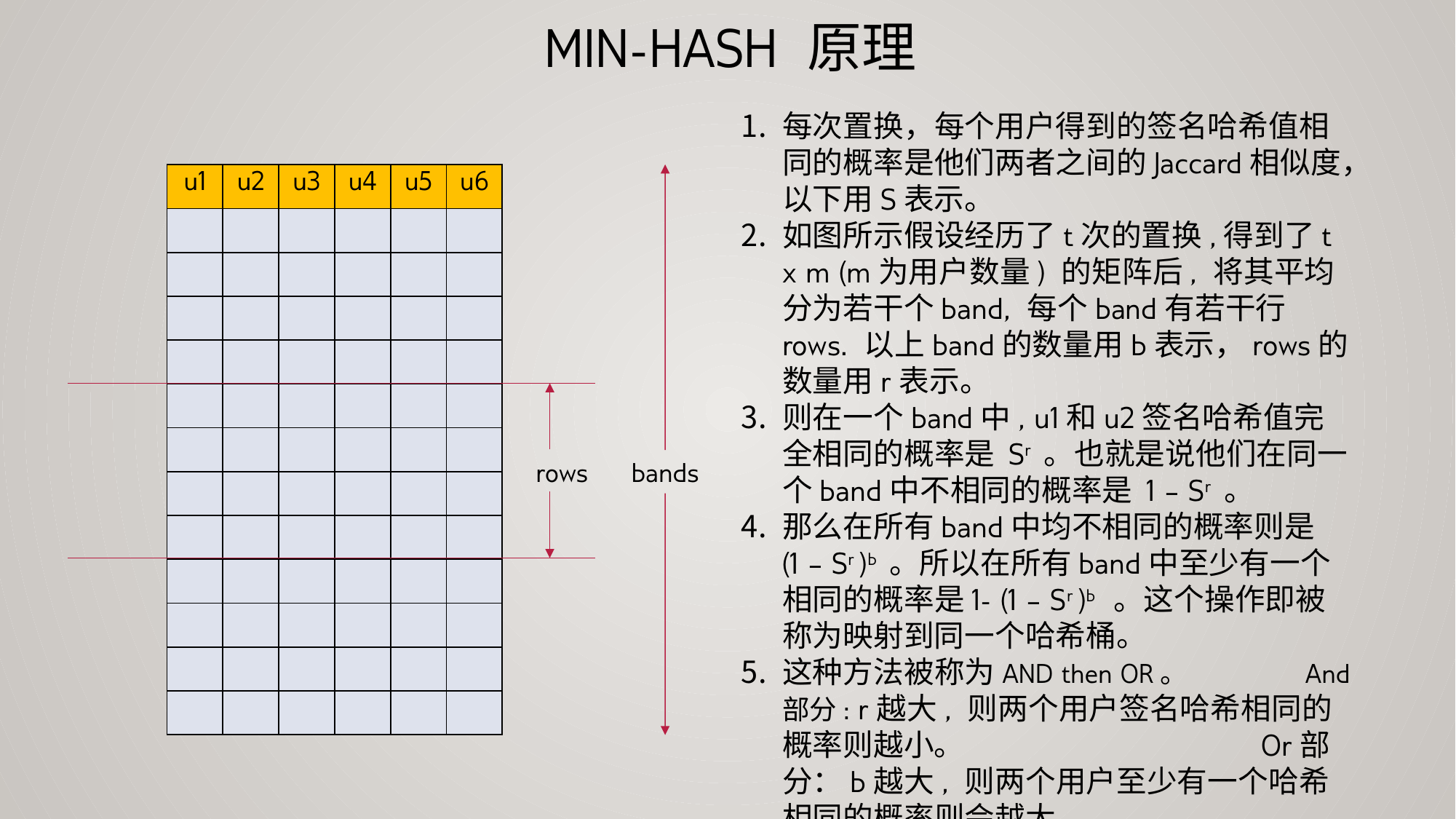

# min-hash 原理
每次置换，每个用户得到的签名哈希值相同的概率是他们两者之间的Jaccard相似度，以下用S表示。
如图所示假设经历了t次的置换,得到了t x m (m为用户数量) 的矩阵后, 将其平均分为若干个band, 每个band有若干行rows. 以上band的数量用b表示，rows的数量用r表示。
则在一个band中, u1和u2签名哈希值完全相同的概率是 Sr 。也就是说他们在同一个band中不相同的概率是 1 – Sr 。
那么在所有band中均不相同的概率则是    (1 – Sr )b 。所以在所有band中至少有一个相同的概率是1- (1 – Sr )b  。这个操作即被称为映射到同一个哈希桶。
这种方法被称为AND then OR。                  And部分: r越大, 则两个用户签名哈希相同的概率则越小。                                           Or部分：b越大, 则两个用户至少有一个哈希相同的概率则会越大。

| u1 | u2 | u3 | u4 | u5 | u6 |
| --- | --- | --- | --- | --- | --- |
|  |  |  |  |  |  |
|  |  |  |  |  |  |
|  |  |  |  |  |  |
|  |  |  |  |  |  |
|  |  |  |  |  |  |
|  |  |  |  |  |  |
|  |  |  |  |  |  |
|  |  |  |  |  |  |
|  |  |  |  |  |  |
|  |  |  |  |  |  |
|  |  |  |  |  |  |
|  |  |  |  |  |  |
rows
bands